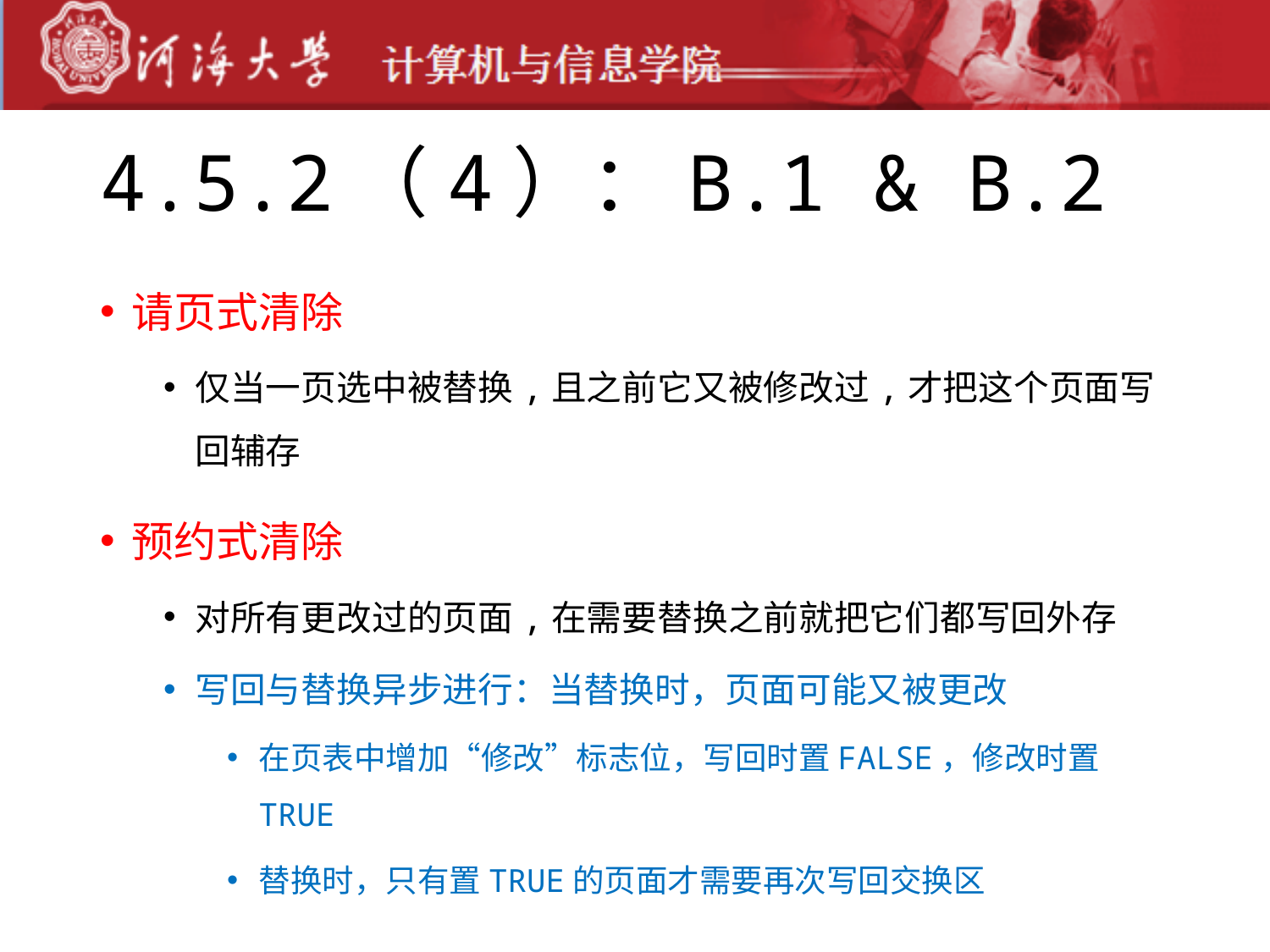

# 4.5.2（4）：B.1 & B.2
请页式清除
仅当一页选中被替换,且之前它又被修改过,才把这个页面写回辅存
预约式清除
对所有更改过的页面,在需要替换之前就把它们都写回外存
写回与替换异步进行：当替换时，页面可能又被更改
在页表中增加“修改”标志位，写回时置FALSE，修改时置TRUE
替换时，只有置TRUE的页面才需要再次写回交换区